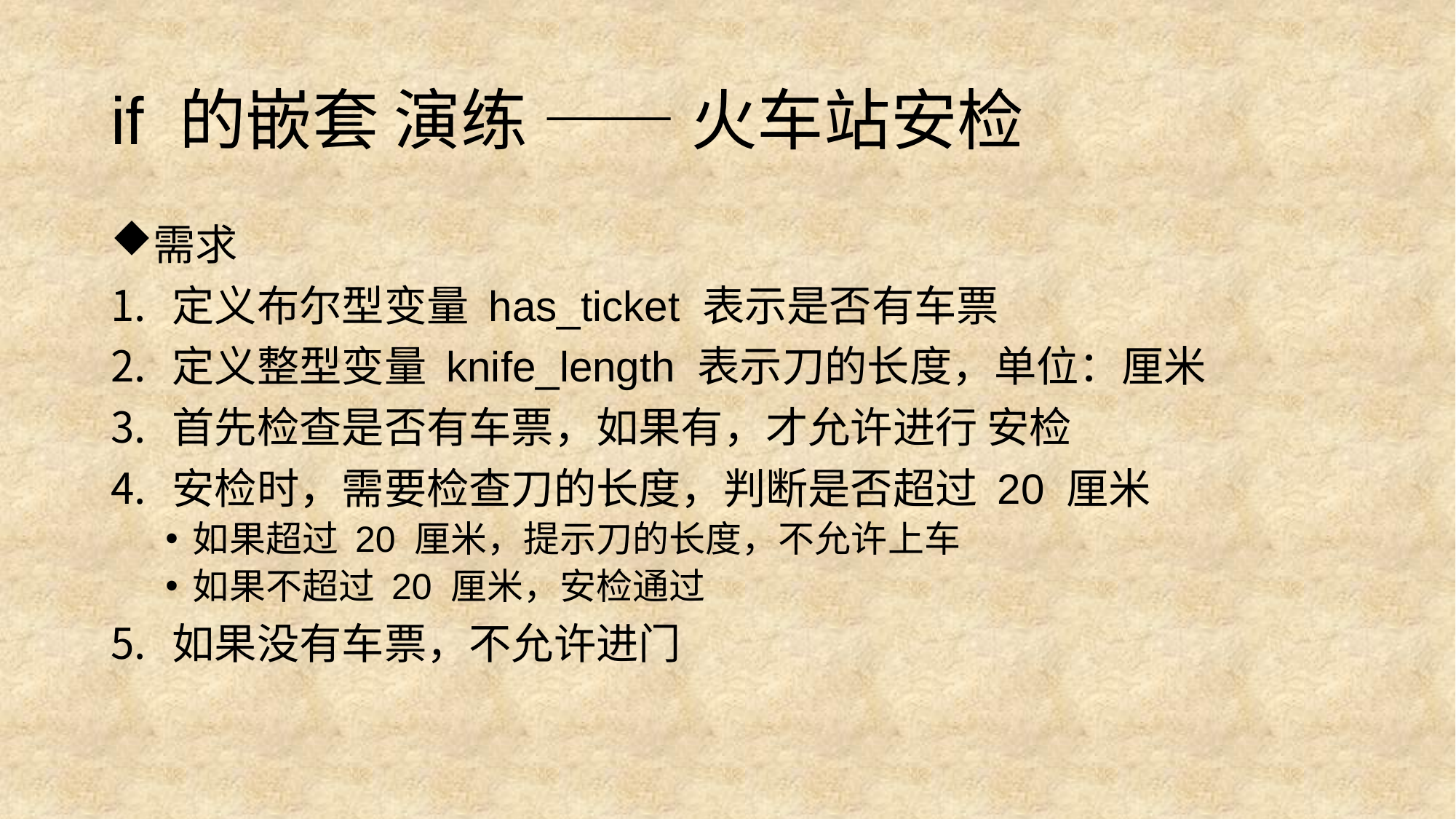

# if 的嵌套 演练 —— 火车站安检
需求
定义布尔型变量 has_ticket 表示是否有车票
定义整型变量 knife_length 表示刀的长度，单位：厘米
首先检查是否有车票，如果有，才允许进行 安检
安检时，需要检查刀的长度，判断是否超过 20 厘米
如果超过 20 厘米，提示刀的长度，不允许上车
如果不超过 20 厘米，安检通过
如果没有车票，不允许进门